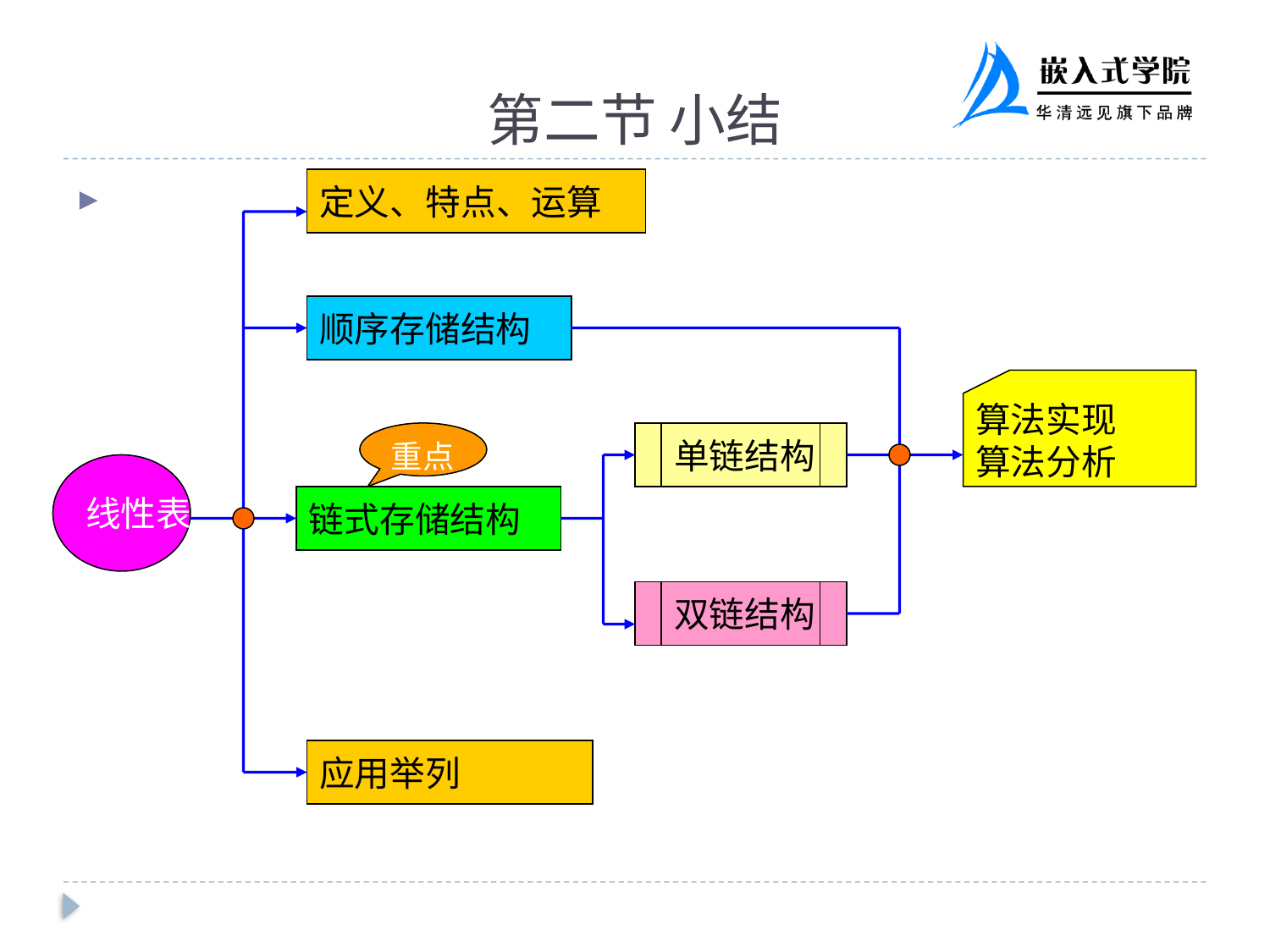

# 第二节 小结

定义、特点、运算

顺序存储结构

算法实现
算法分析

重点
链式存储结构

单链结构

双链结构

线性表

应用举列

85